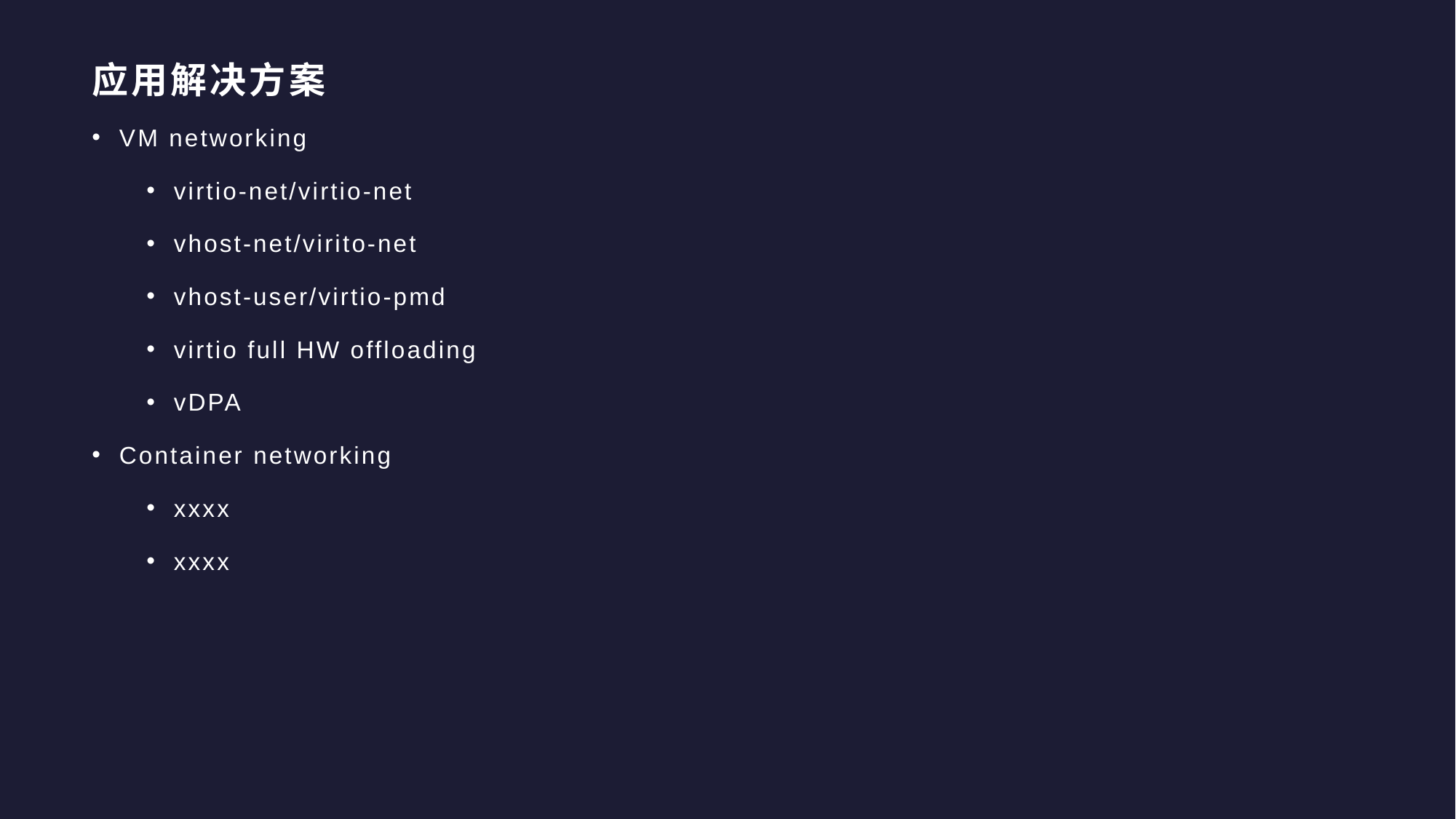

# 应用解决方案
VM networking
virtio-net/virtio-net
vhost-net/virito-net
vhost-user/virtio-pmd
virtio full HW offloading
vDPA
Container networking
xxxx
xxxx